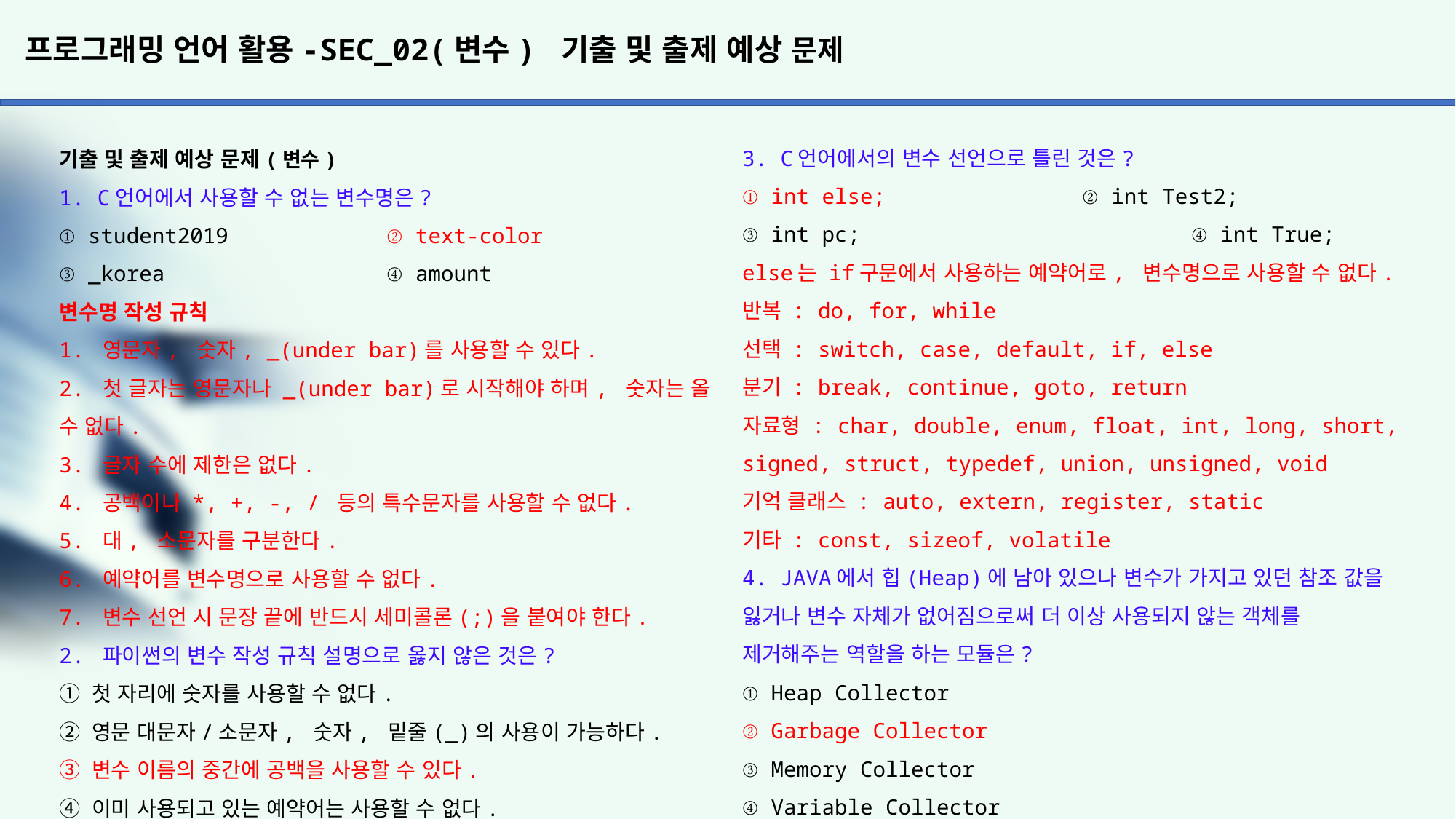

# 프로그래밍 언어 활용-SEC_02(변수) 기출 및 출제 예상 문제
3. C언어에서의 변수 선언으로 틀린 것은?
① int else; 		 ② int Test2;
③ int pc;			 ④ int True;
else는 if구문에서 사용하는 예약어로, 변수명으로 사용할 수 없다.
반복 : do, for, while
선택 : switch, case, default, if, else
분기 : break, continue, goto, return
자료형 : char, double, enum, float, int, long, short, signed, struct, typedef, union, unsigned, void
기억 클래스 : auto, extern, register, static
기타 : const, sizeof, volatile
4. JAVA에서 힙(Heap)에 남아 있으나 변수가 가지고 있던 참조 값을
잃거나 변수 자체가 없어짐으로써 더 이상 사용되지 않는 객체를
제거해주는 역할을 하는 모듈은?
① Heap Collector
② Garbage Collector
③ Memory Collector
④ Variable Collector
일반적으로 프로그래밍 언어에서는 필요 없는 쓸모가 없는 것들을
쓰레기라는 의미의 가비지(Garbage)를 많이 붙인다.
가비지 컬렉터(Garbage Collector)
- 변수를 선언만 하고 사용하지 않으면 이 변수들이 점유한 메모리 공간은 다른 프로그램들이 사용할 수 없게 된다. 이렇게 선언만 하고 사용하지 않는 변수들이 점유한 메모리 공간을 강제로 해제하여 다른 프로그램들이 사용할 수 있도록 하는 것이 가비지 컬렉션이라고 하며,
이 기능을 수행하는 모듈을 가비지 컬렉터라고 한다.
기출 및 출제 예상 문제(변수)
1. C언어에서 사용할 수 없는 변수명은?
① student2019		② text-color
③ _korea			④ amount
변수명 작성 규칙
1. 영문자, 숫자, _(under bar)를 사용할 수 있다.
2. 첫 글자는 영문자나 _(under bar)로 시작해야 하며, 숫자는 올 수 없다.
3. 글자 수에 제한은 없다.
4. 공백이나 *, +, -, / 등의 특수문자를 사용할 수 없다.
5. 대, 소문자를 구분한다.
6. 예약어를 변수명으로 사용할 수 없다.
7. 변수 선언 시 문장 끝에 반드시 세미콜론(;)을 붙여야 한다.
2. 파이썬의 변수 작성 규칙 설명으로 옳지 않은 것은?
① 첫 자리에 숫자를 사용할 수 없다.
② 영문 대문자/소문자, 숫자, 밑줄(_)의 사용이 가능하다.
③ 변수 이름의 중간에 공백을 사용할 수 있다.
④ 이미 사용되고 있는 예약어는 사용할 수 없다.
파이썬은 C언어와 변수 작성 규칙이 동일하다. 하여 변수명에 공백이나 특수문자는 사용할 수 없다.